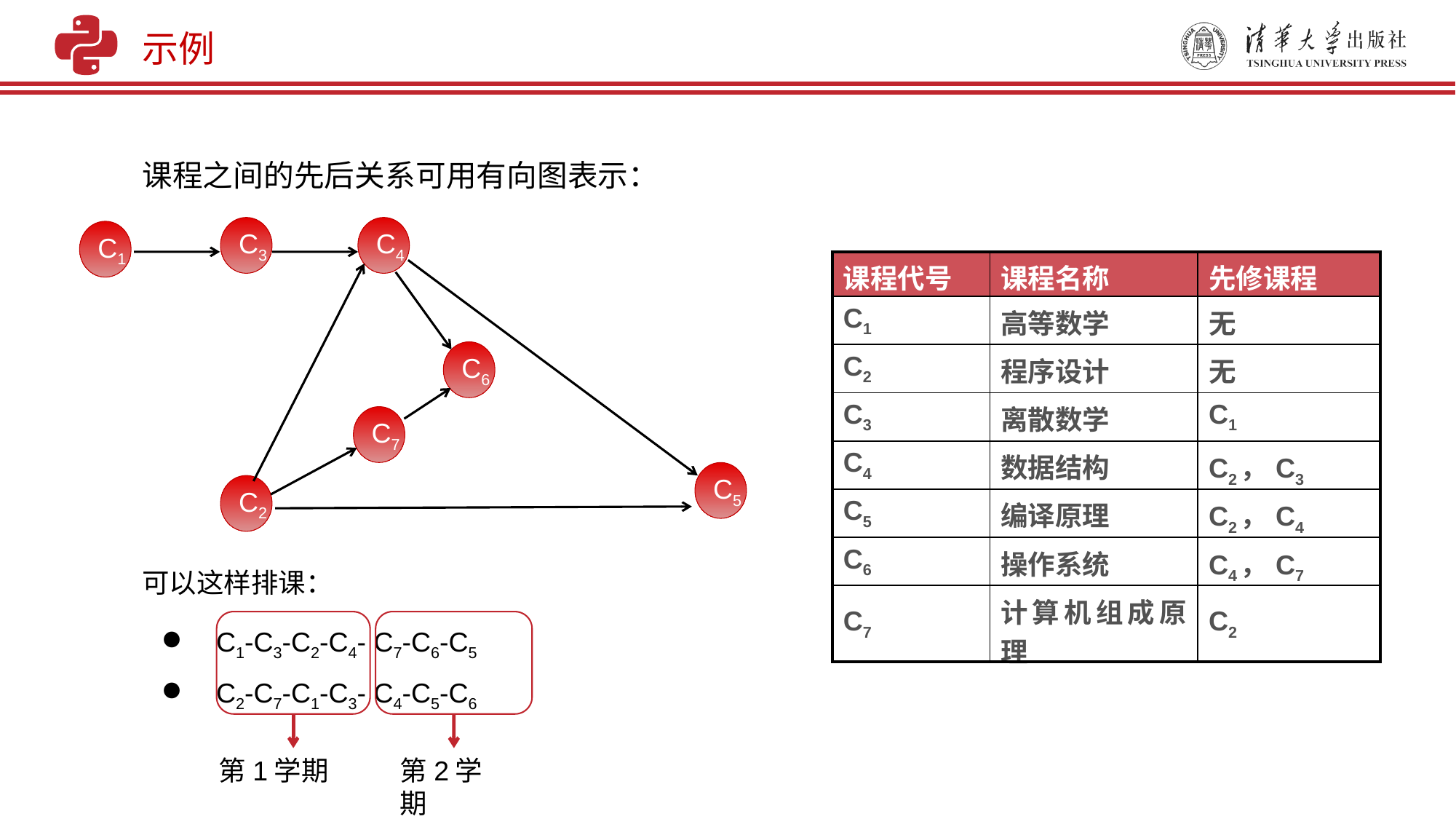

示例
课程之间的先后关系可用有向图表示：
C3
C4
C1

| 课程代号 | 课程名称 | 先修课程 |
| --- | --- | --- |
| C1 | 高等数学 | 无 |
| C2 | 程序设计 | 无 |
| C3 | 离散数学 | C1 |
| C4 | 数据结构 | C2，C3 |
| C5 | 编译原理 | C2，C4 |
| C6 | 操作系统 | C4，C7 |
| C7 | 计算机组成原理 | C2 |

C6

C7

C5
C2

可以这样排课：

第1学期
第2学期
C1-C3-C2-C4- C7-C6-C5
C2-C7-C1-C3- C4-C5-C6